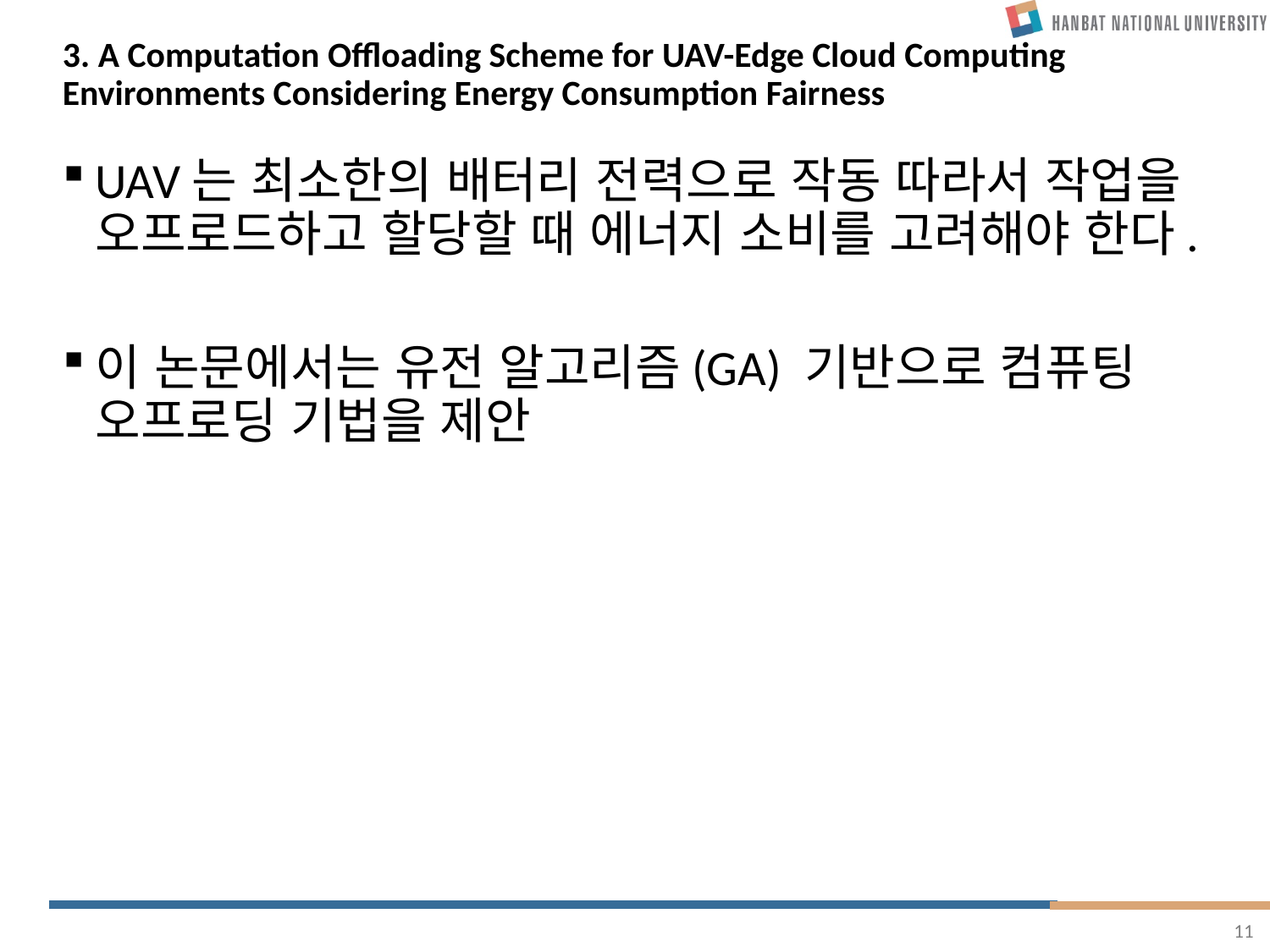

# 3. A Computation Offloading Scheme for UAV-Edge Cloud Computing Environments Considering Energy Consumption Fairness
UAV는 최소한의 배터리 전력으로 작동 따라서 작업을 오프로드하고 할당할 때 에너지 소비를 고려해야 한다.

이 논문에서는 유전 알고리즘(GA) 기반으로 컴퓨팅 오프로딩 기법을 제안
11